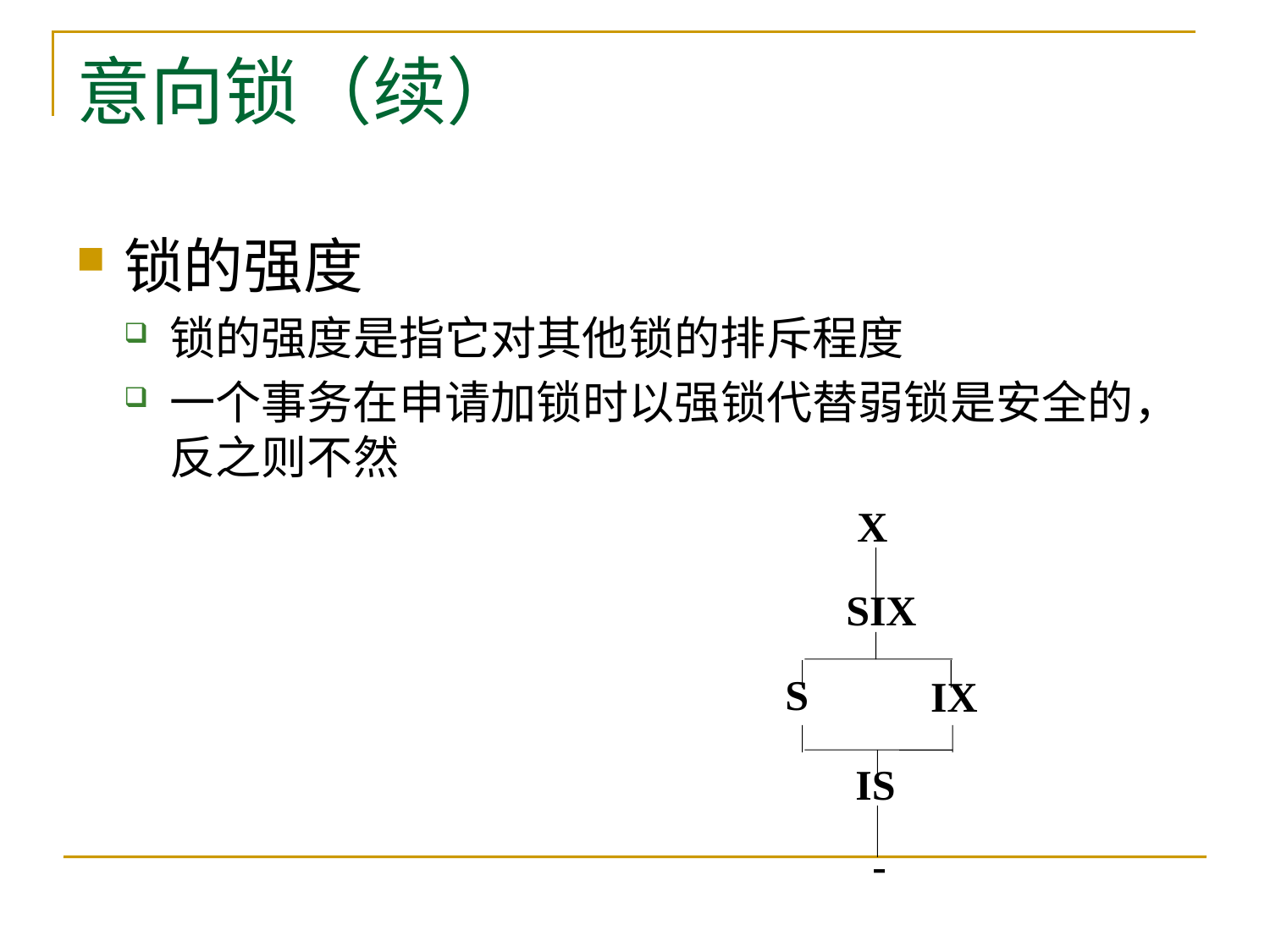

# 意向锁（续）
锁的强度
锁的强度是指它对其他锁的排斥程度
一个事务在申请加锁时以强锁代替弱锁是安全的，反之则不然
X

SIX

S
IX

IS

 -